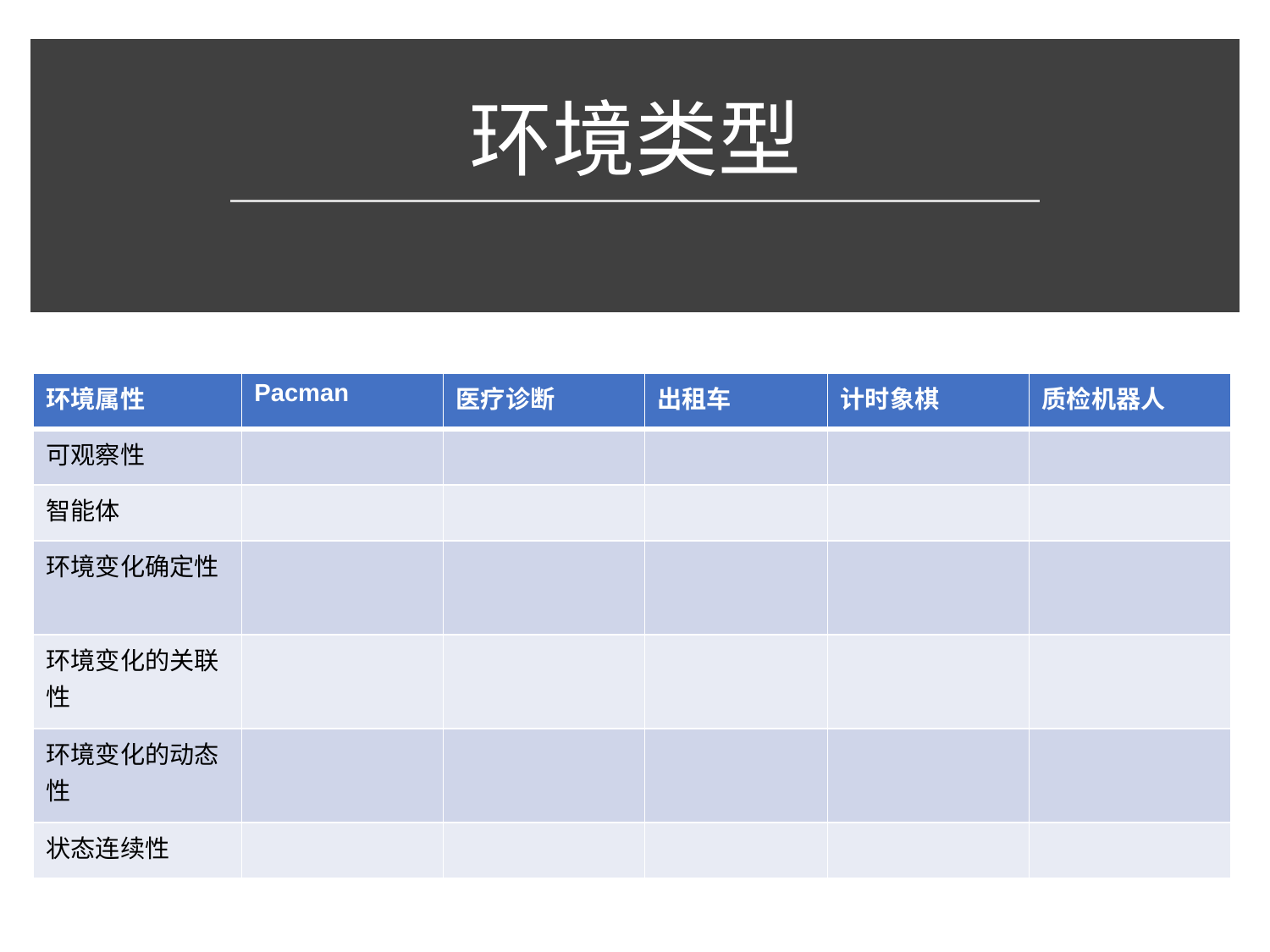

# 环境类型
| 环境属性 | Pacman | 医疗诊断 | 出租车 | 计时象棋 | 质检机器人 |
| --- | --- | --- | --- | --- | --- |
| 可观察性 |  |  |  |  |  |
| 智能体 |  |  |  |  |  |
| 环境变化确定性 |  |  |  |  |  |
| 环境变化的关联性 |  |  |  |  |  |
| 环境变化的动态性 |  |  |  |  |  |
| 状态连续性 |  |  |  |  |  |